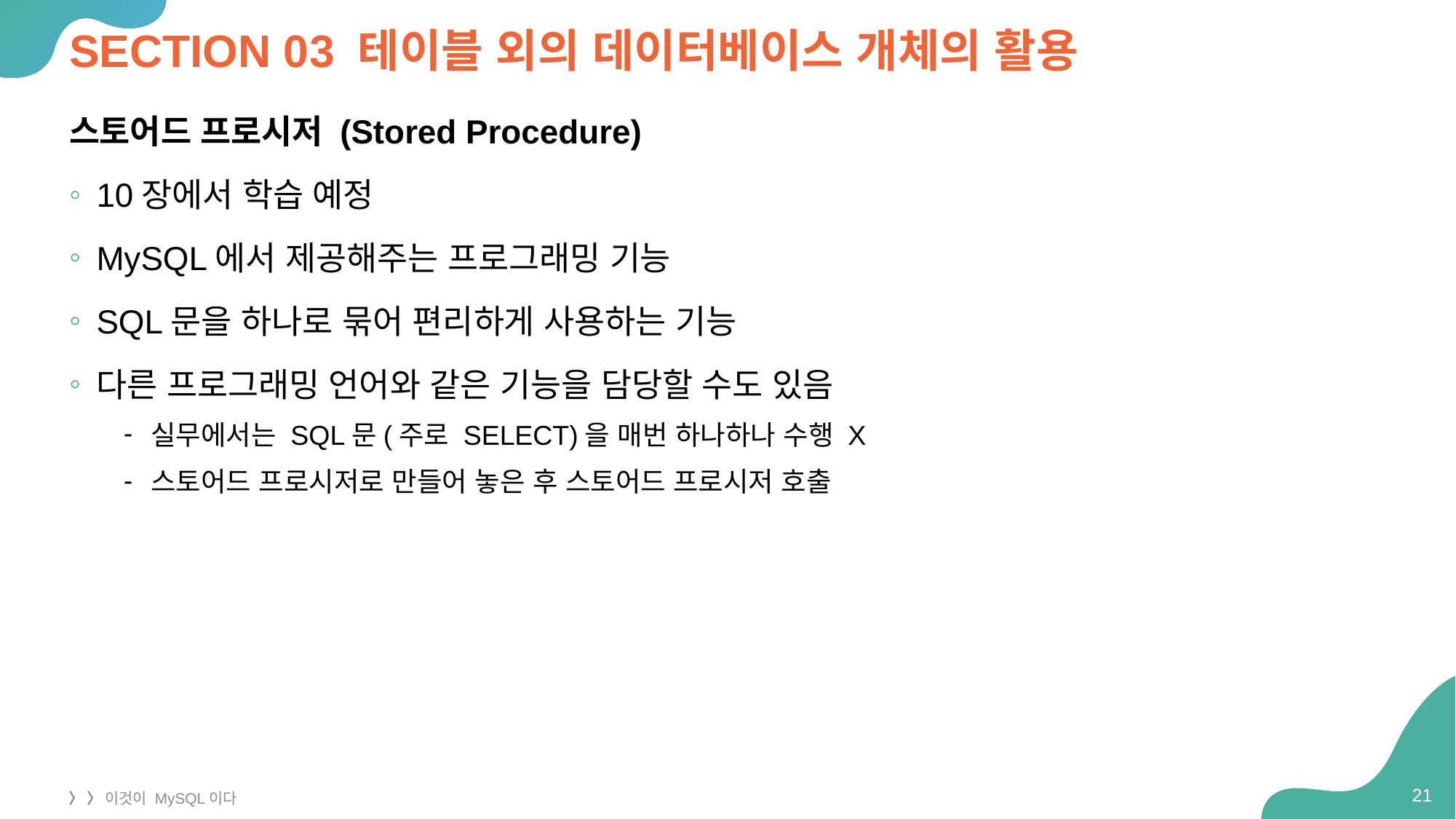

# SECTION 03 테이블 외의 데이터베이스 개체의 활용
스토어드 프로시저 (Stored Procedure)
10장에서 학습 예정
MySQL에서 제공해주는 프로그래밍 기능
SQL문을 하나로 묶어 편리하게 사용하는 기능
다른 프로그래밍 언어와 같은 기능을 담당할 수도 있음
실무에서는 SQL문(주로 SELECT)을 매번 하나하나 수행 X
스토어드 프로시저로 만들어 놓은 후 스토어드 프로시저 호출
21
〉 〉 이것이 MySQL이다